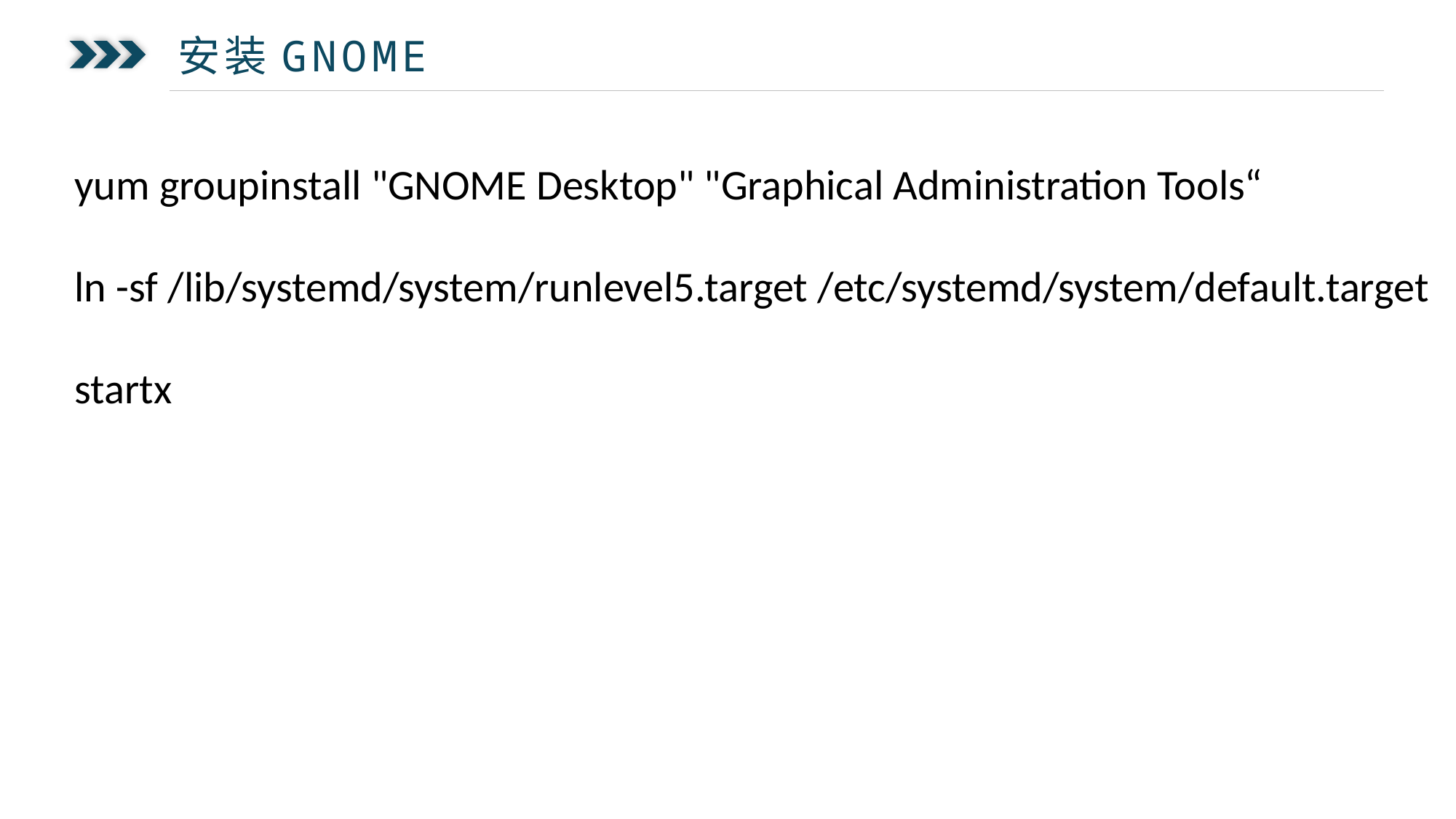

安装GNOME

yum groupinstall "GNOME Desktop" "Graphical Administration Tools“

ln -sf /lib/systemd/system/runlevel5.target /etc/systemd/system/default.target

startx